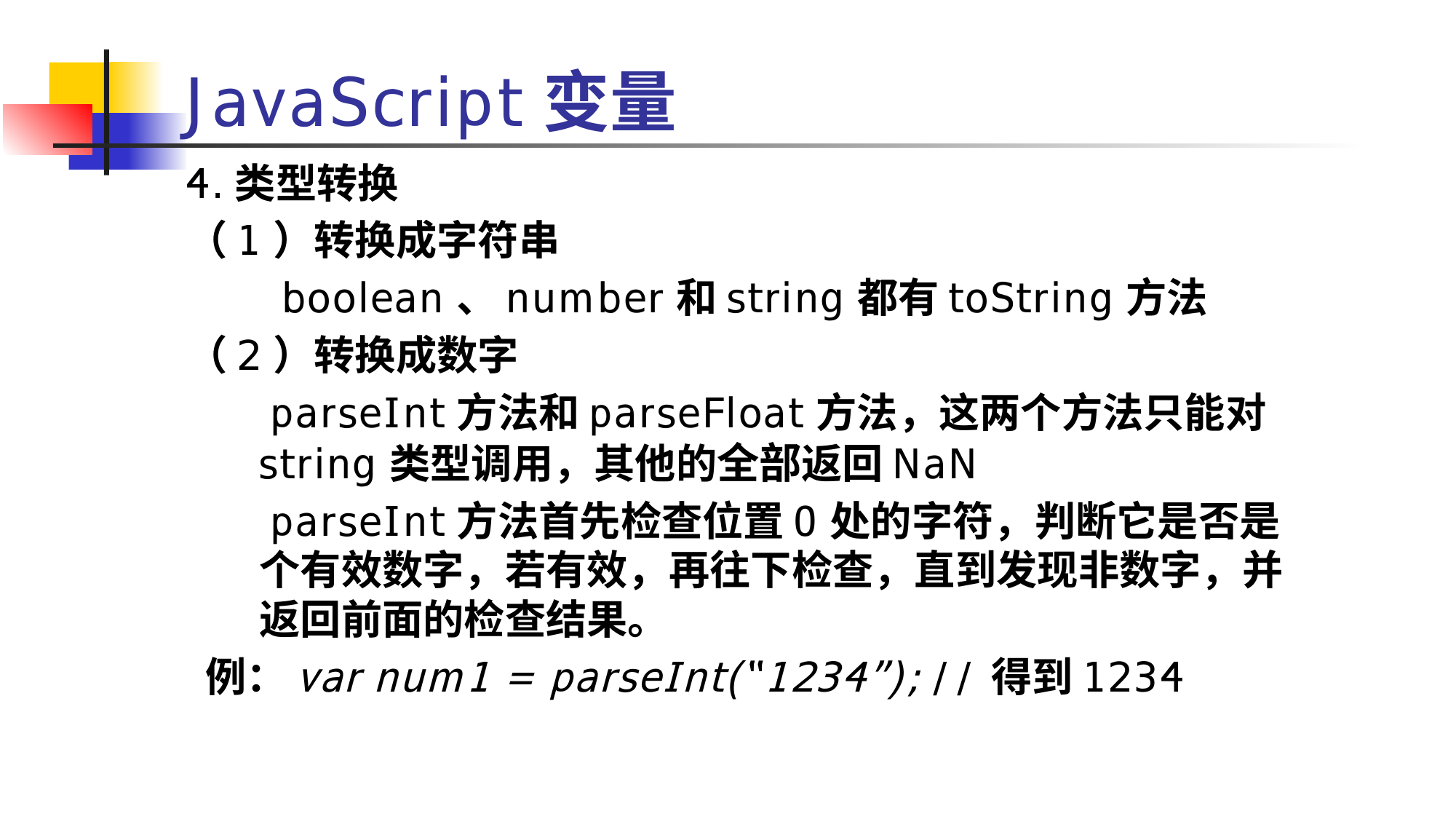

JavaScript变量
4.类型转换
（1）转换成字符串
        boolean、number和string都有toString方法
（2）转换成数字
       parseInt方法和parseFloat方法，这两个方法只能对string类型调用，其他的全部返回NaN
       parseInt方法首先检查位置0处的字符，判断它是否是个有效数字，若有效，再往下检查，直到发现非数字，并返回前面的检查结果。
 例：var num1 = parseInt(“1234”); //得到1234